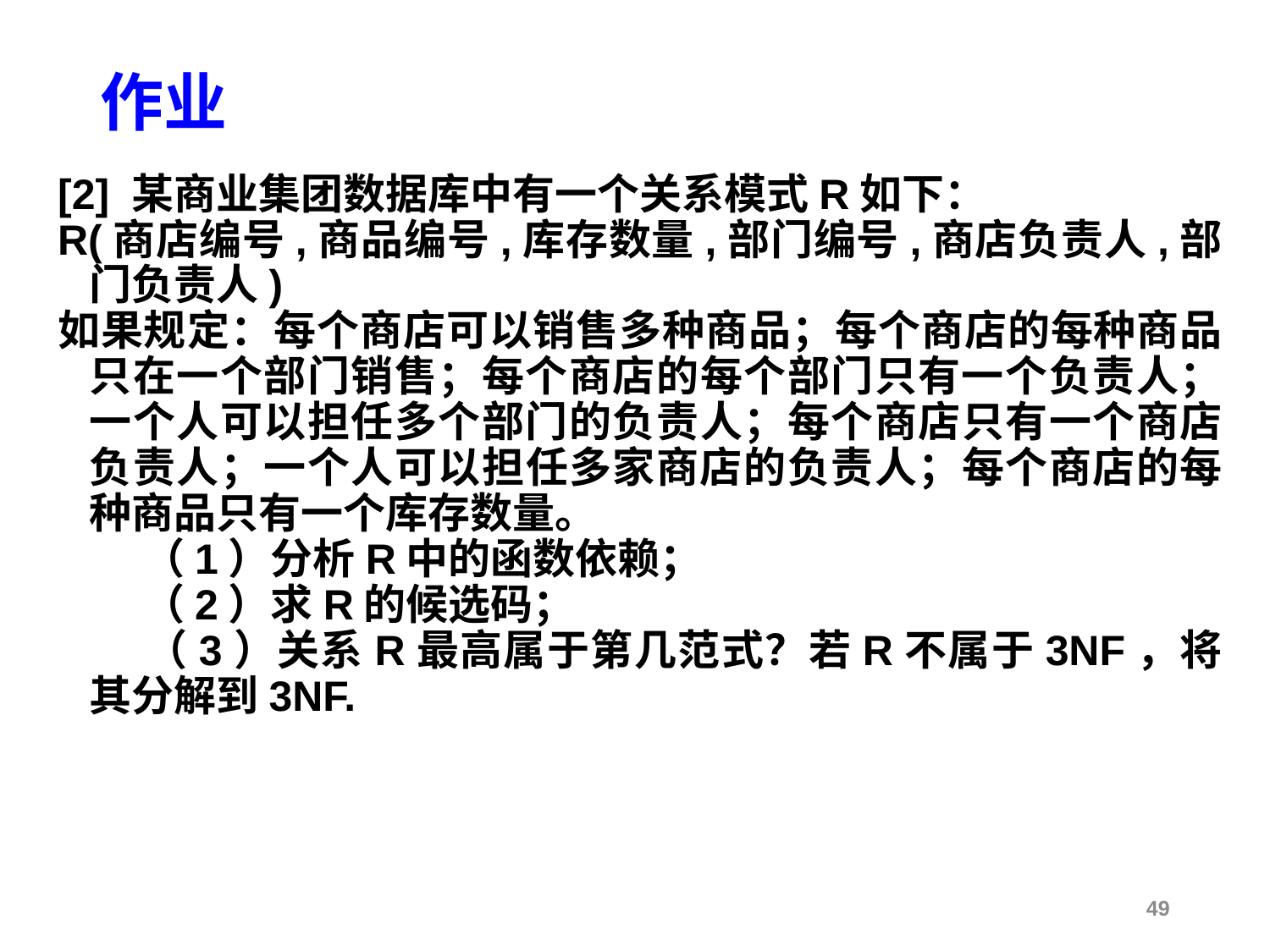

# 作业
[2] 某商业集团数据库中有一个关系模式R如下：
R(商店编号,商品编号,库存数量,部门编号,商店负责人,部门负责人)
如果规定：每个商店可以销售多种商品；每个商店的每种商品只在一个部门销售；每个商店的每个部门只有一个负责人；一个人可以担任多个部门的负责人；每个商店只有一个商店负责人；一个人可以担任多家商店的负责人；每个商店的每种商品只有一个库存数量。
　　（1）分析R中的函数依赖；
　　（2）求R的候选码；
　　（3）关系R最高属于第几范式？若R不属于3NF，将其分解到3NF.
49